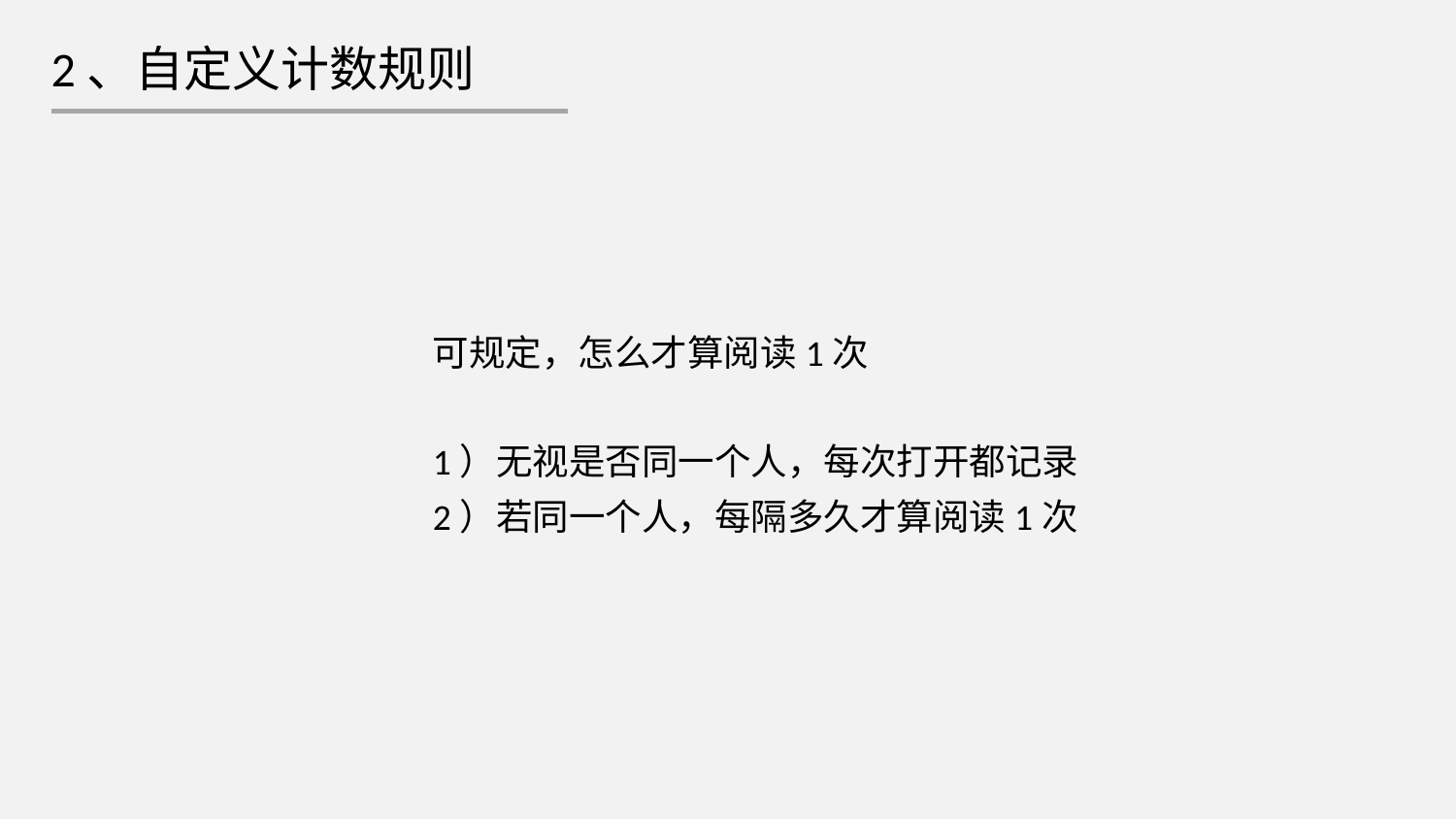

2、自定义计数规则
可规定，怎么才算阅读1次

1）无视是否同一个人，每次打开都记录
2）若同一个人，每隔多久才算阅读1次